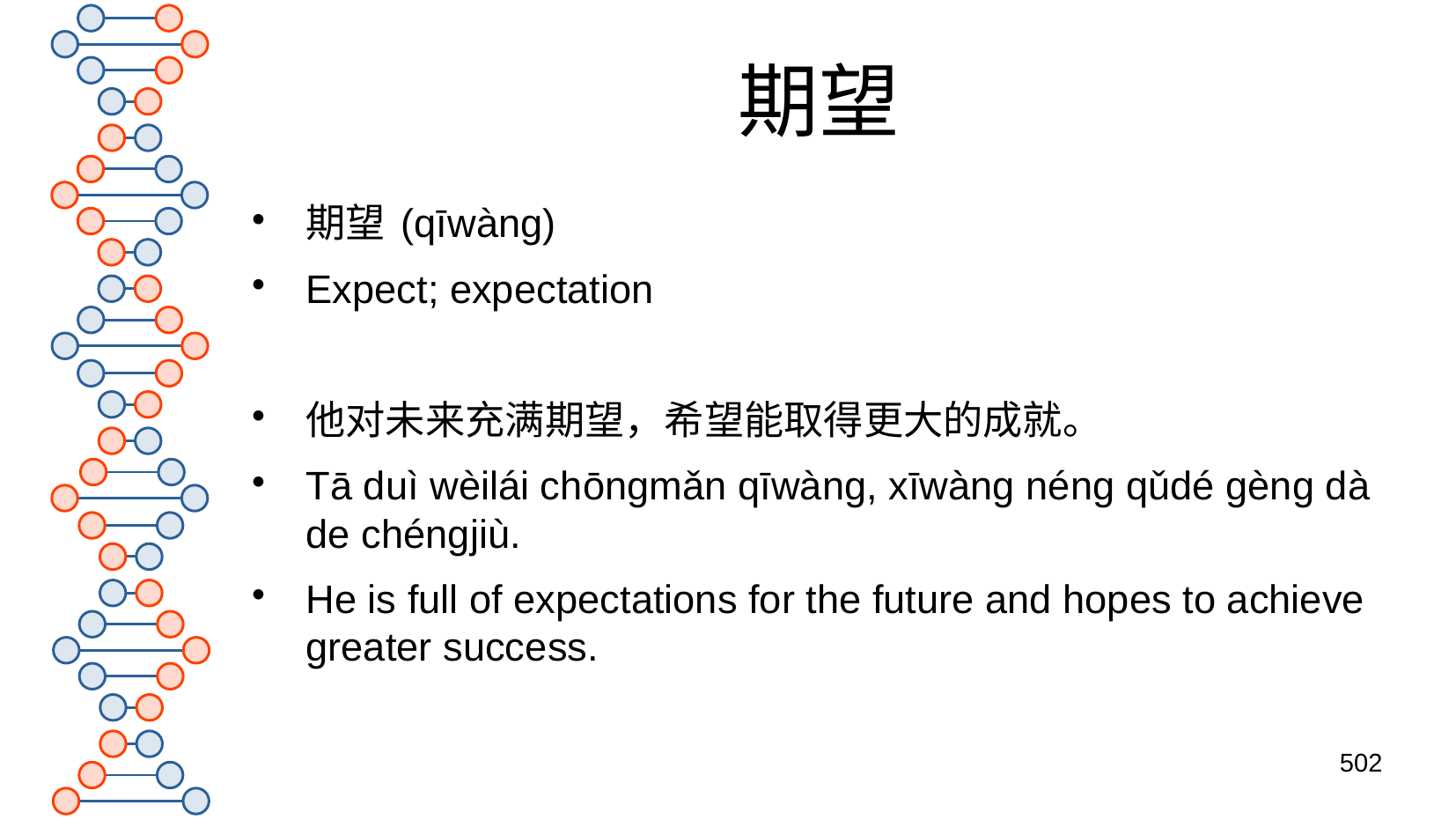

# 期望
期望 (qīwàng)
Expect; expectation

他对未来充满期望，希望能取得更大的成就。
Tā duì wèilái chōngmǎn qīwàng, xīwàng néng qǔdé gèng dà de chéngjiù.
He is full of expectations for the future and hopes to achieve greater success.
502